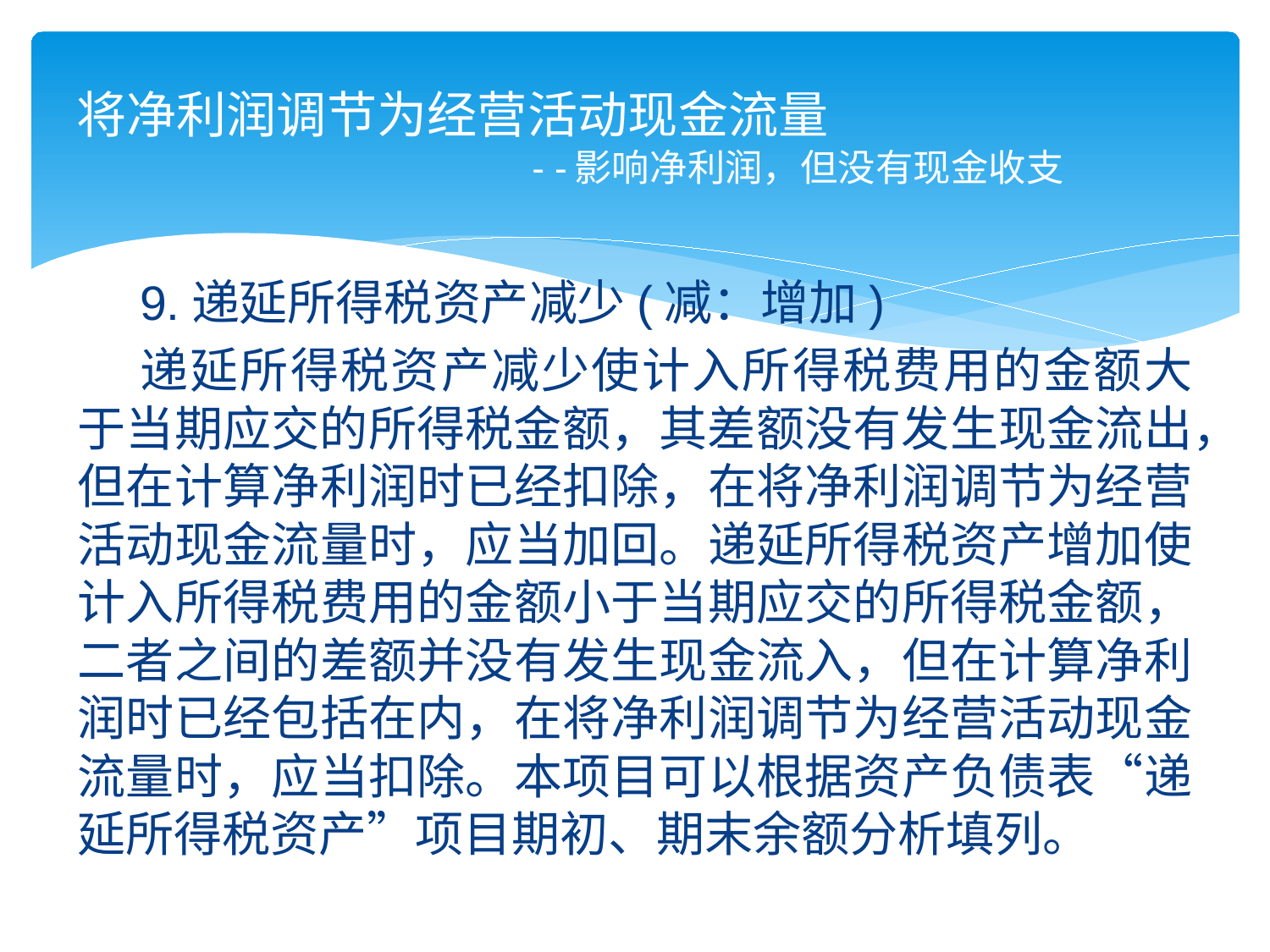

# 将净利润调节为经营活动现金流量 - -影响净利润，但没有现金收支
9.递延所得税资产减少(减：增加)
递延所得税资产减少使计入所得税费用的金额大于当期应交的所得税金额，其差额没有发生现金流出，但在计算净利润时已经扣除，在将净利润调节为经营活动现金流量时，应当加回。递延所得税资产增加使计入所得税费用的金额小于当期应交的所得税金额，二者之间的差额并没有发生现金流入，但在计算净利润时已经包括在内，在将净利润调节为经营活动现金流量时，应当扣除。本项目可以根据资产负债表“递延所得税资产”项目期初、期末余额分析填列。